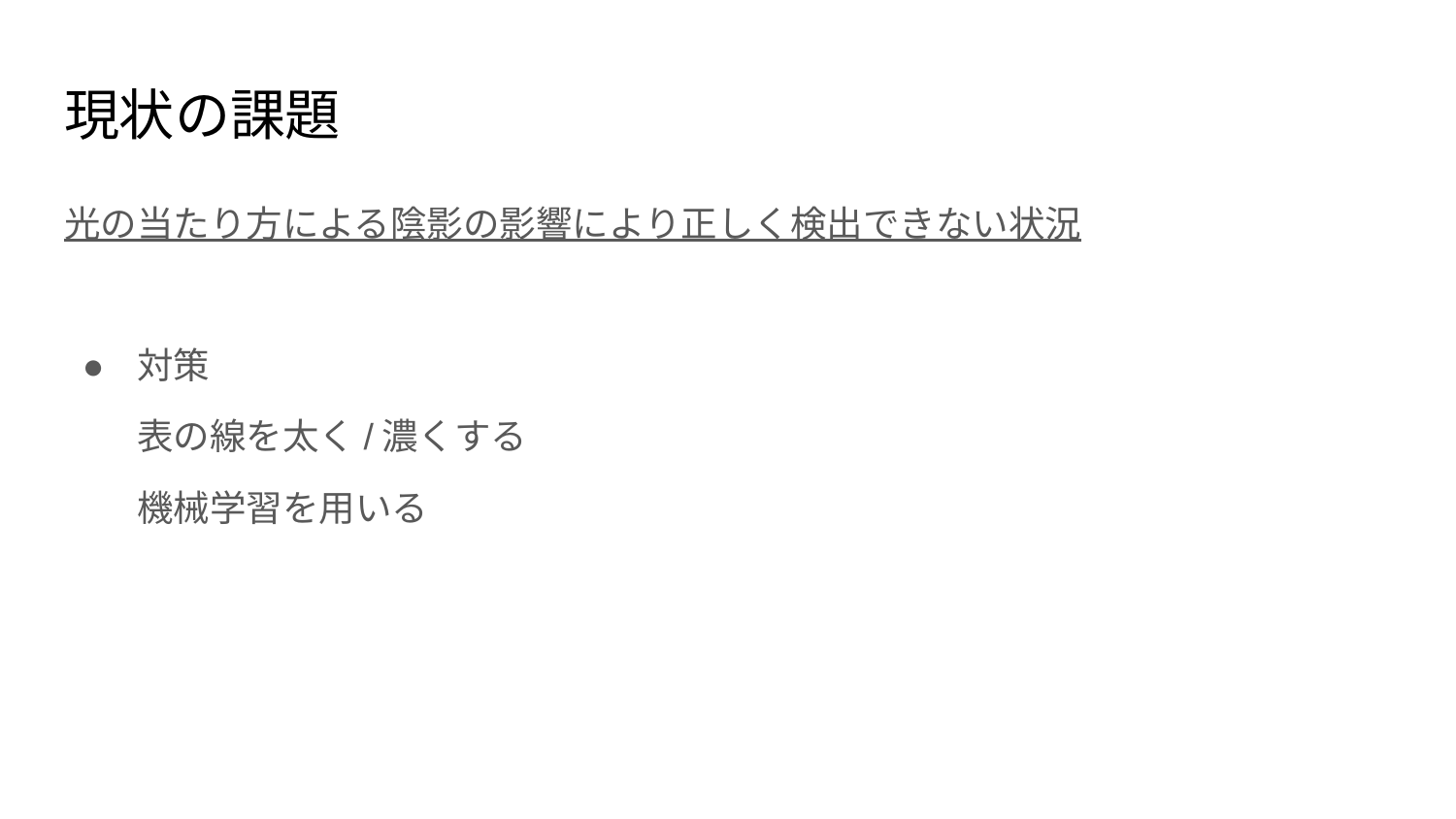

# 現状の課題
光の当たり方による陰影の影響により正しく検出できない状況

対策
表の線を太く/濃くする
機械学習を用いる